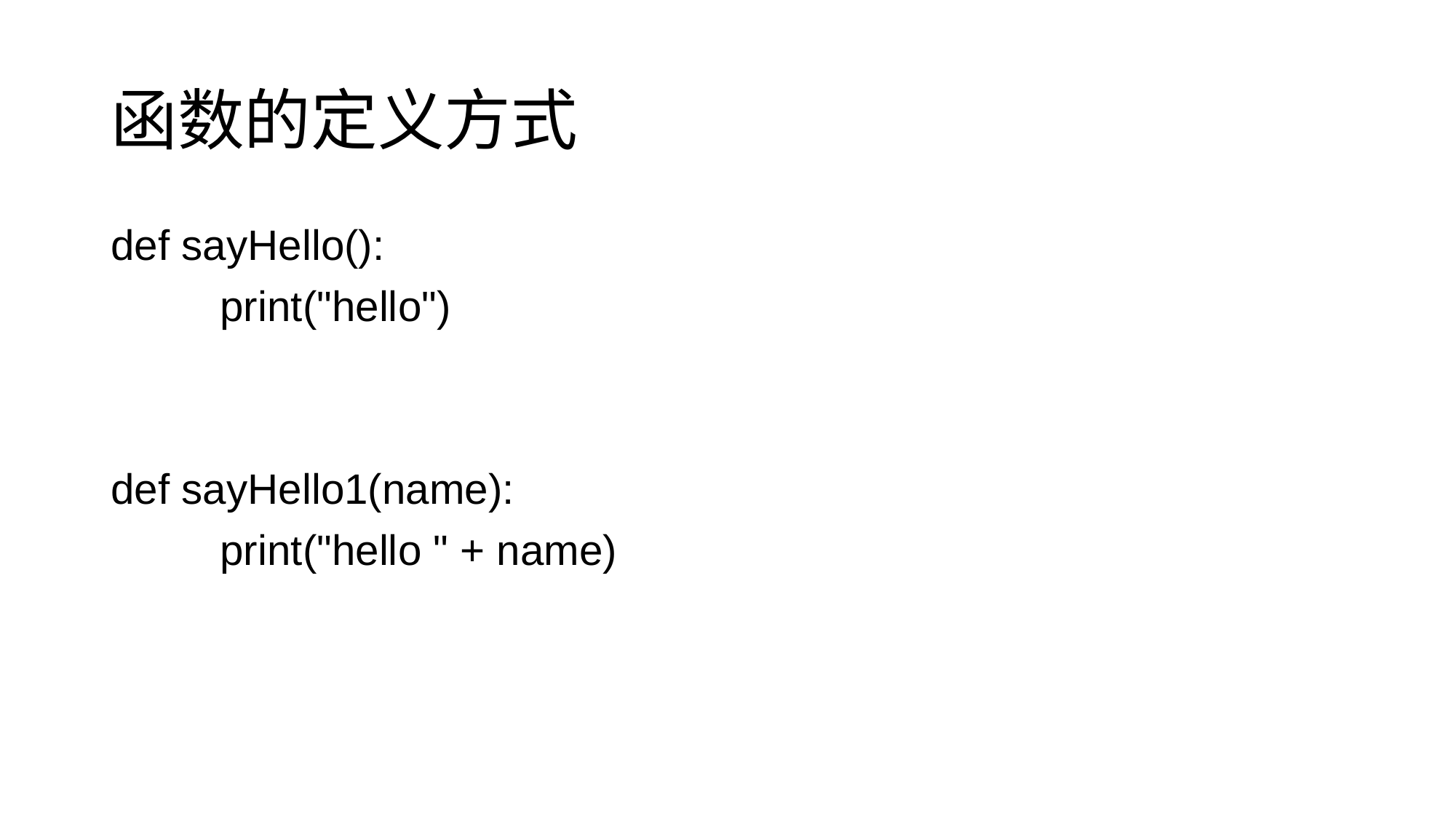

# 函数的定义方式
def sayHello():
	print("hello")

def sayHello1(name):
	print("hello " + name)